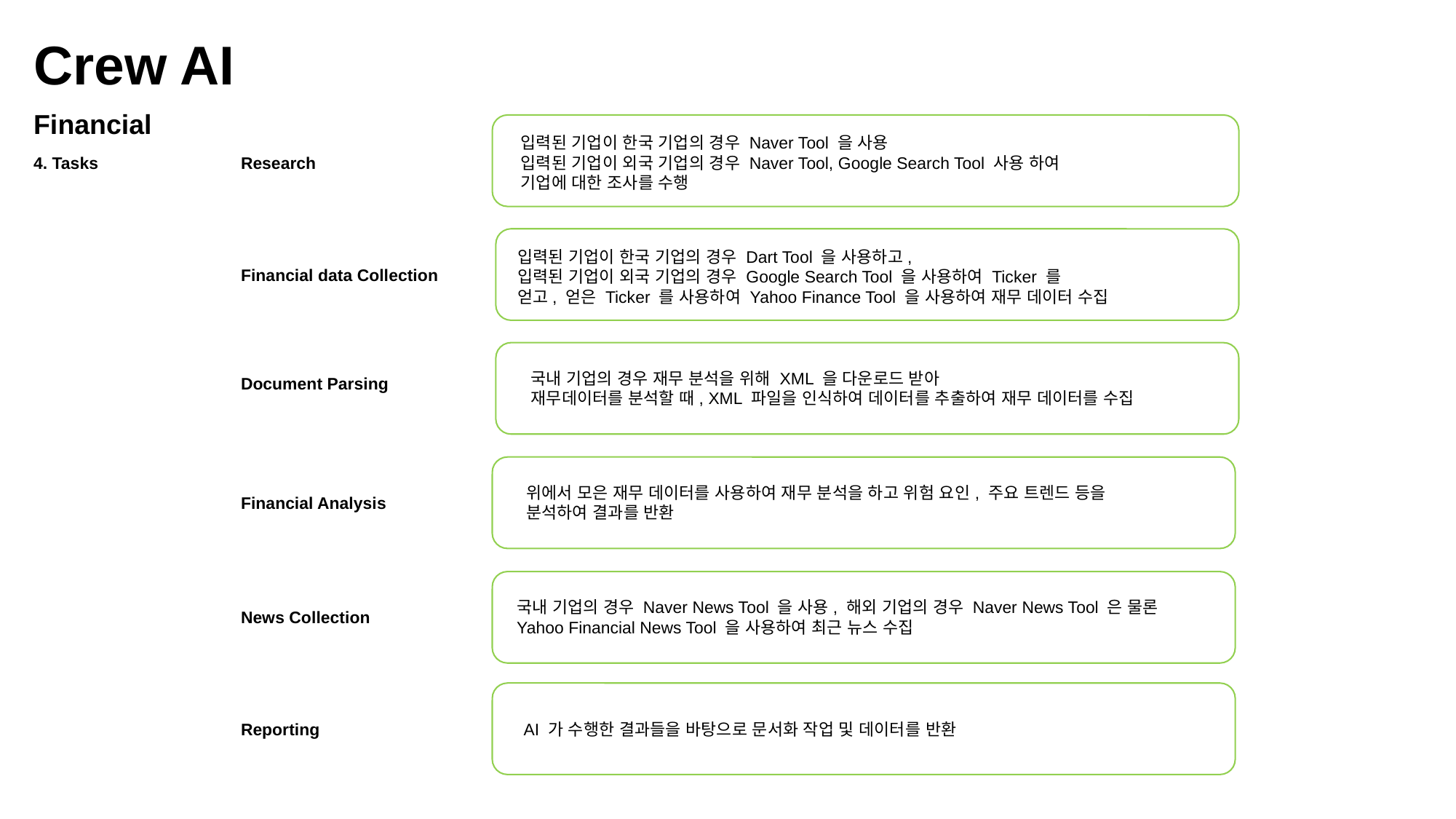

Crew AI
Financial

입력된 기업이 한국 기업의 경우 Naver Tool 을 사용
입력된 기업이 외국 기업의 경우 Naver Tool, Google Search Tool 사용 하여
기업에 대한 조사를 수행
Research
4. Tasks

입력된 기업이 한국 기업의 경우 Dart Tool 을 사용하고,
입력된 기업이 외국 기업의 경우 Google Search Tool 을 사용하여 Ticker 를
얻고, 얻은 Ticker 를 사용하여 Yahoo Finance Tool 을 사용하여 재무 데이터 수집
Financial data Collection

국내 기업의 경우 재무 분석을 위해 XML 을 다운로드 받아
재무데이터를 분석할 때, XML 파일을 인식하여 데이터를 추출하여 재무 데이터를 수집
Document Parsing

위에서 모은 재무 데이터를 사용하여 재무 분석을 하고 위험 요인, 주요 트렌드 등을
분석하여 결과를 반환
Financial Analysis

국내 기업의 경우 Naver News Tool 을 사용, 해외 기업의 경우 Naver News Tool 은 물론
Yahoo Financial News Tool 을 사용하여 최근 뉴스 수집
News Collection

Reporting
AI 가 수행한 결과들을 바탕으로 문서화 작업 및 데이터를 반환